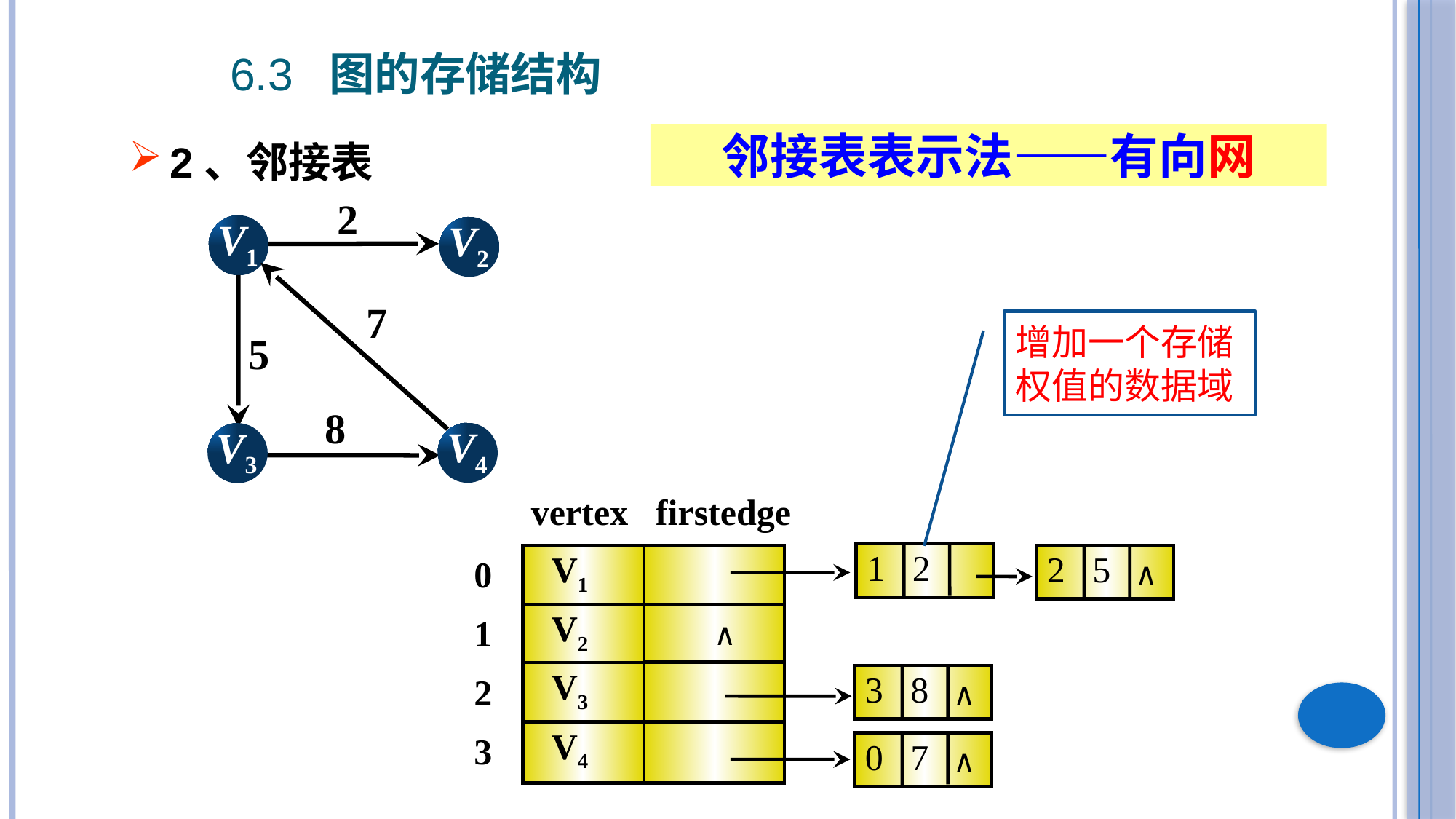

6.3  图的存储结构
2、邻接表

邻接表表示法——有向网
2
V1
V2

V4
V3

7
5
8
增加一个存储权值的数据域
vertex   firstedge
0
1
2
3

1   2

  V1

2   5

∧

  V2

∧

  V3

3   8

∧

  V4

0   7

∧